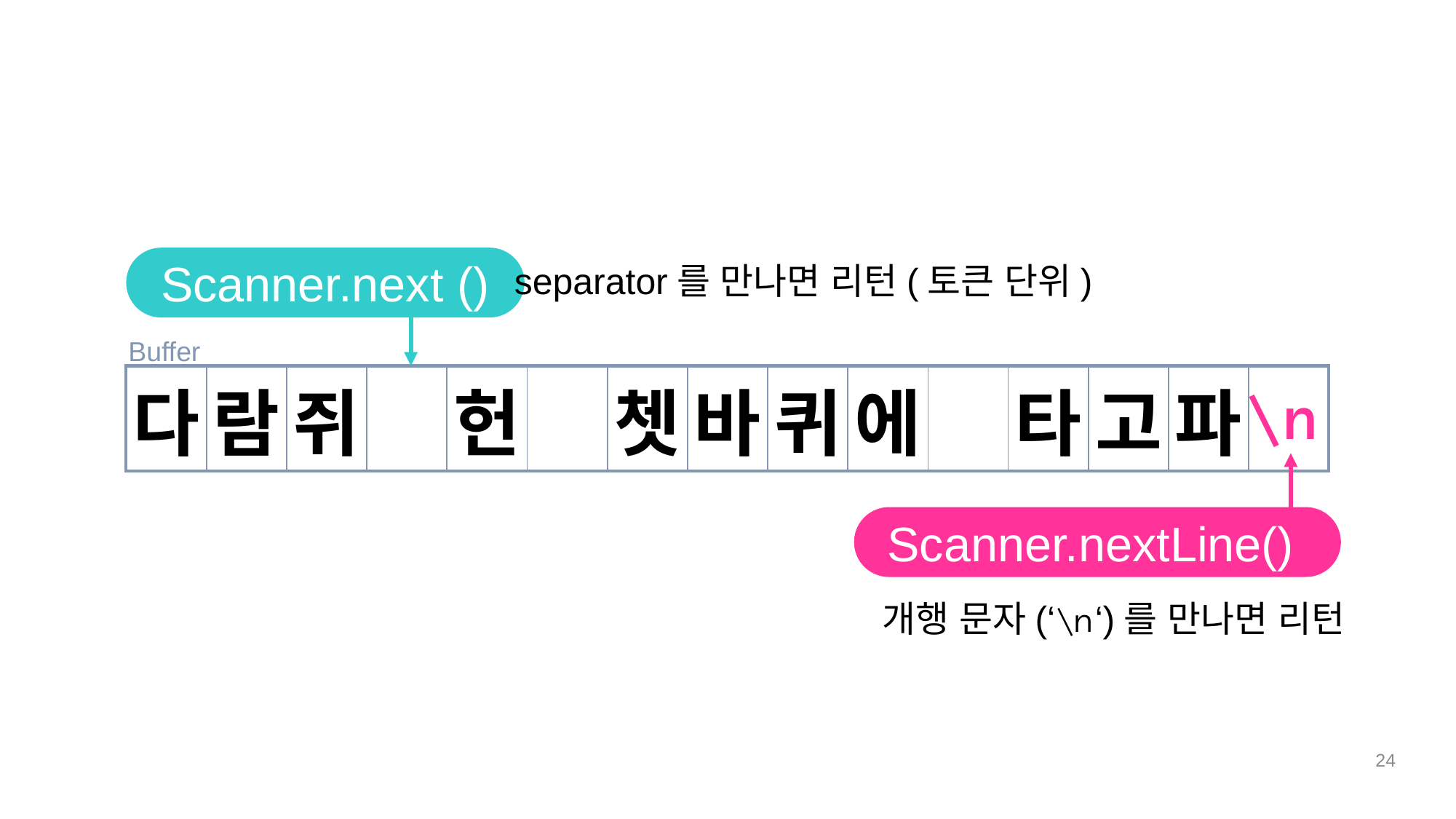

Scanner.next ()
separator를 만나면 리턴(토큰 단위)
Buffer
| 다 | 람 | 쥐 |  | 헌 |  | 쳇 | 바 | 퀴 | 에 |  | 타 | 고 | 파 | \n |
| --- | --- | --- | --- | --- | --- | --- | --- | --- | --- | --- | --- | --- | --- | --- |
Scanner.nextLine()
개행 문자(‘\n‘)를 만나면 리턴
24